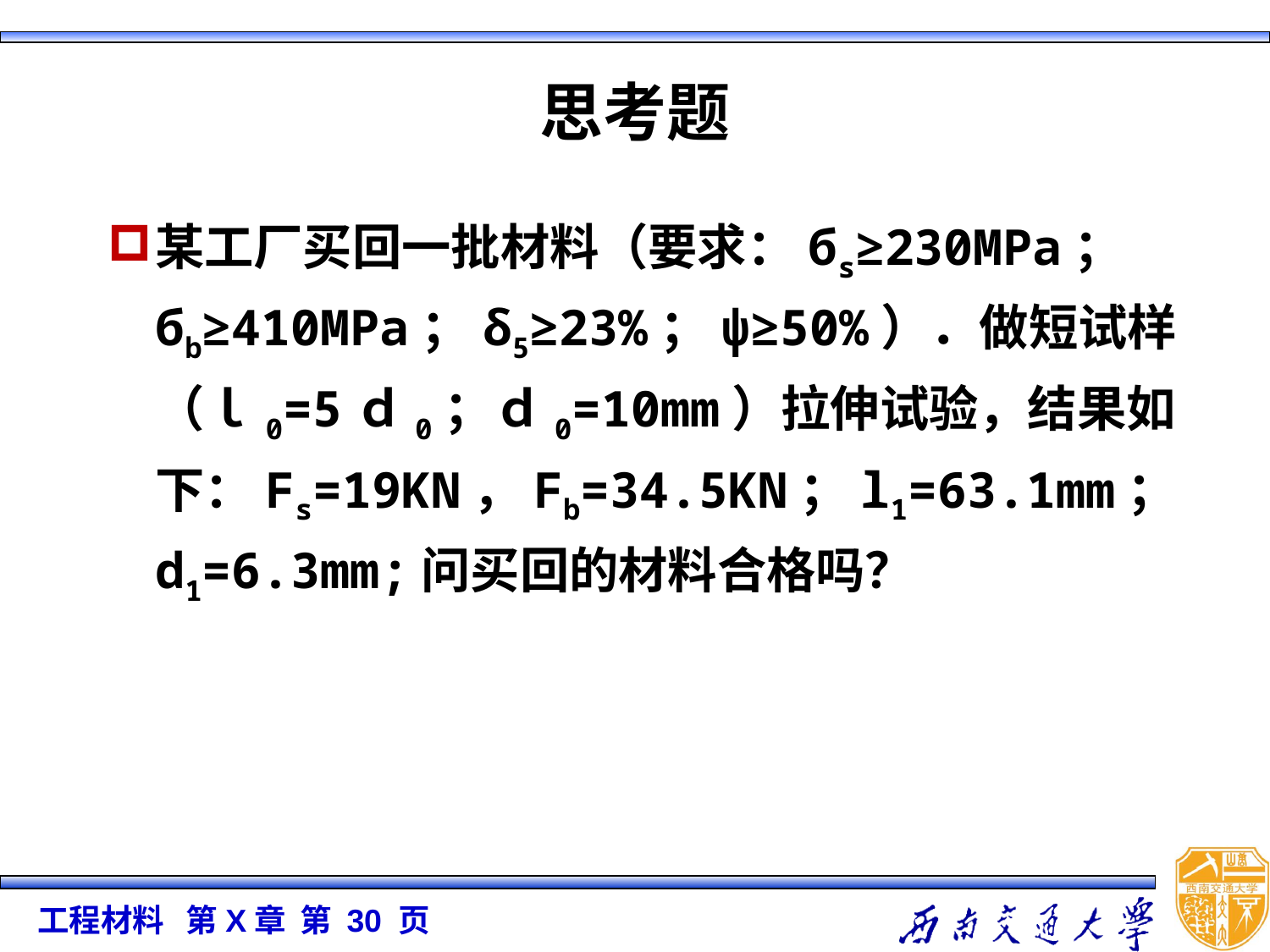

# 思考题
某工厂买回一批材料（要求：бs≥230MPa；бb≥410MPa；δ5≥23%；ψ≥50%）．做短试样（ｌ0=5ｄ0；ｄ0=10mm）拉伸试验，结果如下：Fs=19KN，Fb=34.5KN；l1=63.1mm；d1=6.3mm;问买回的材料合格吗？